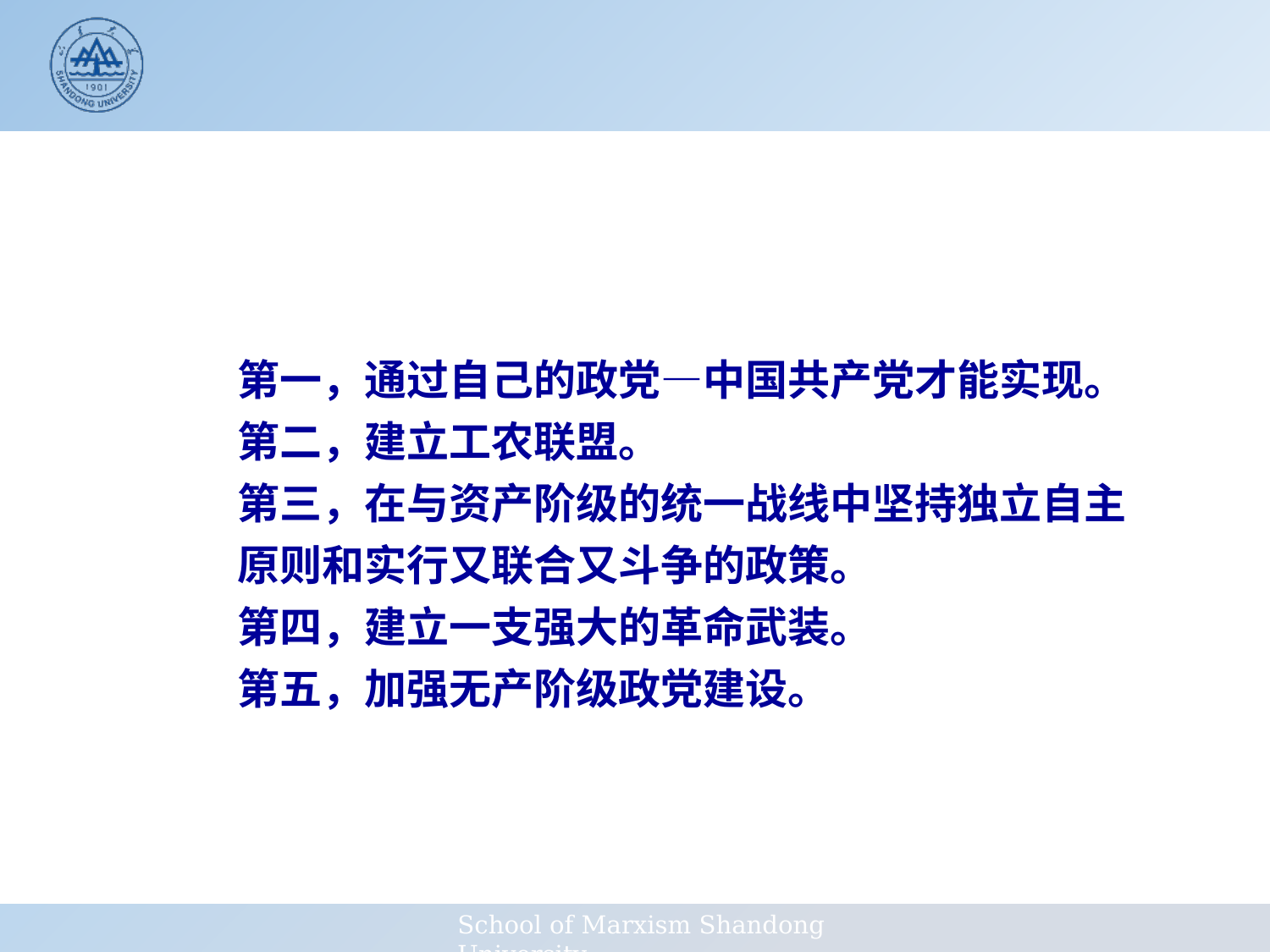

第一，通过自己的政党—中国共产党才能实现。
第二，建立工农联盟。
第三，在与资产阶级的统一战线中坚持独立自主
原则和实行又联合又斗争的政策。
第四，建立一支强大的革命武装。
第五，加强无产阶级政党建设。